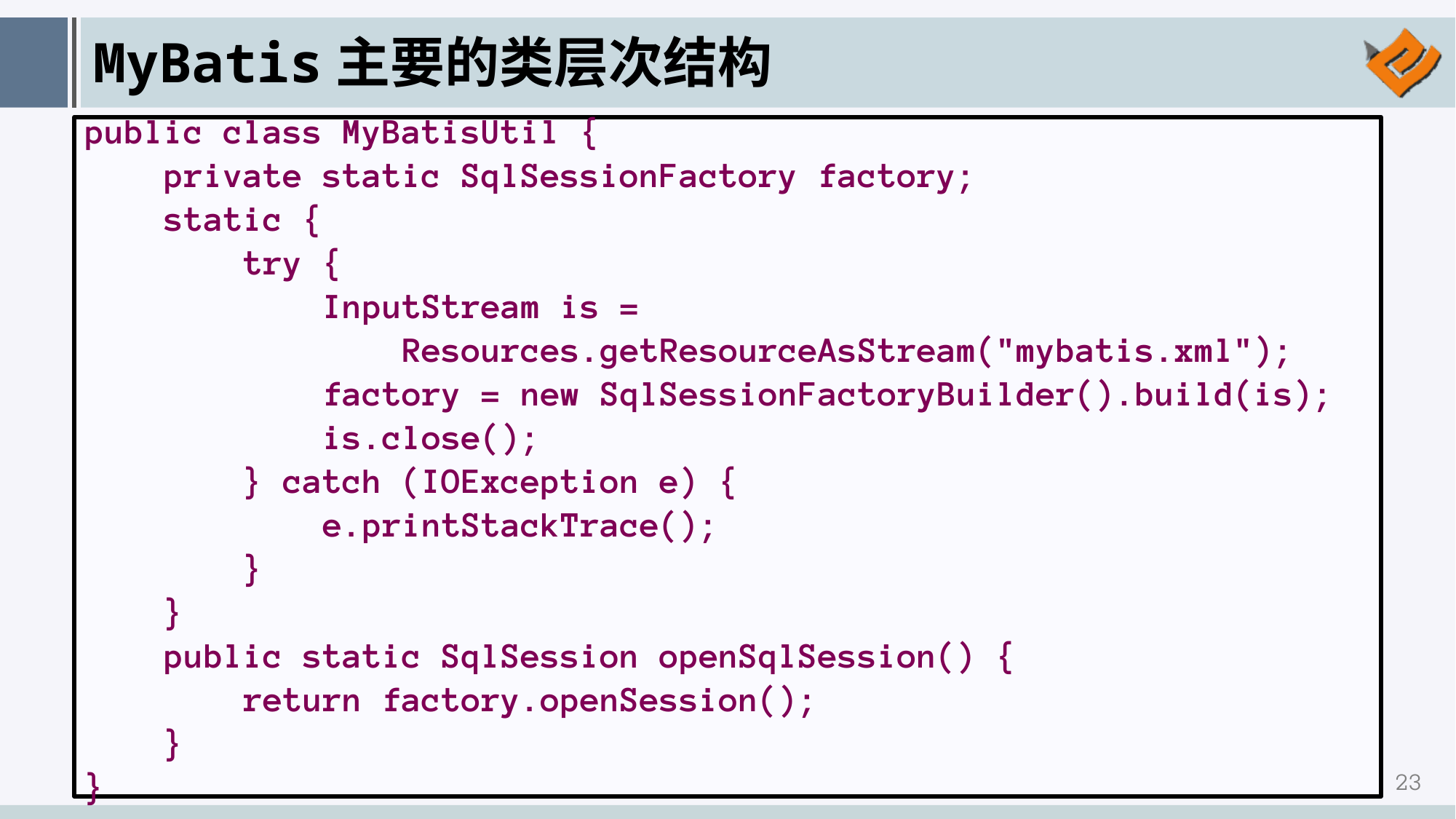

# MyBatis主要的类层次结构
public class MyBatisUtil {
    private static SqlSessionFactory factory;
    static {
        try {
            InputStream is =
                Resources.getResourceAsStream("mybatis.xml");
            factory = new SqlSessionFactoryBuilder().build(is);
            is.close();
        } catch (IOException e) {
            e.printStackTrace();
        }
    }
    public static SqlSession openSqlSession() {
        return factory.openSession();
    }
}